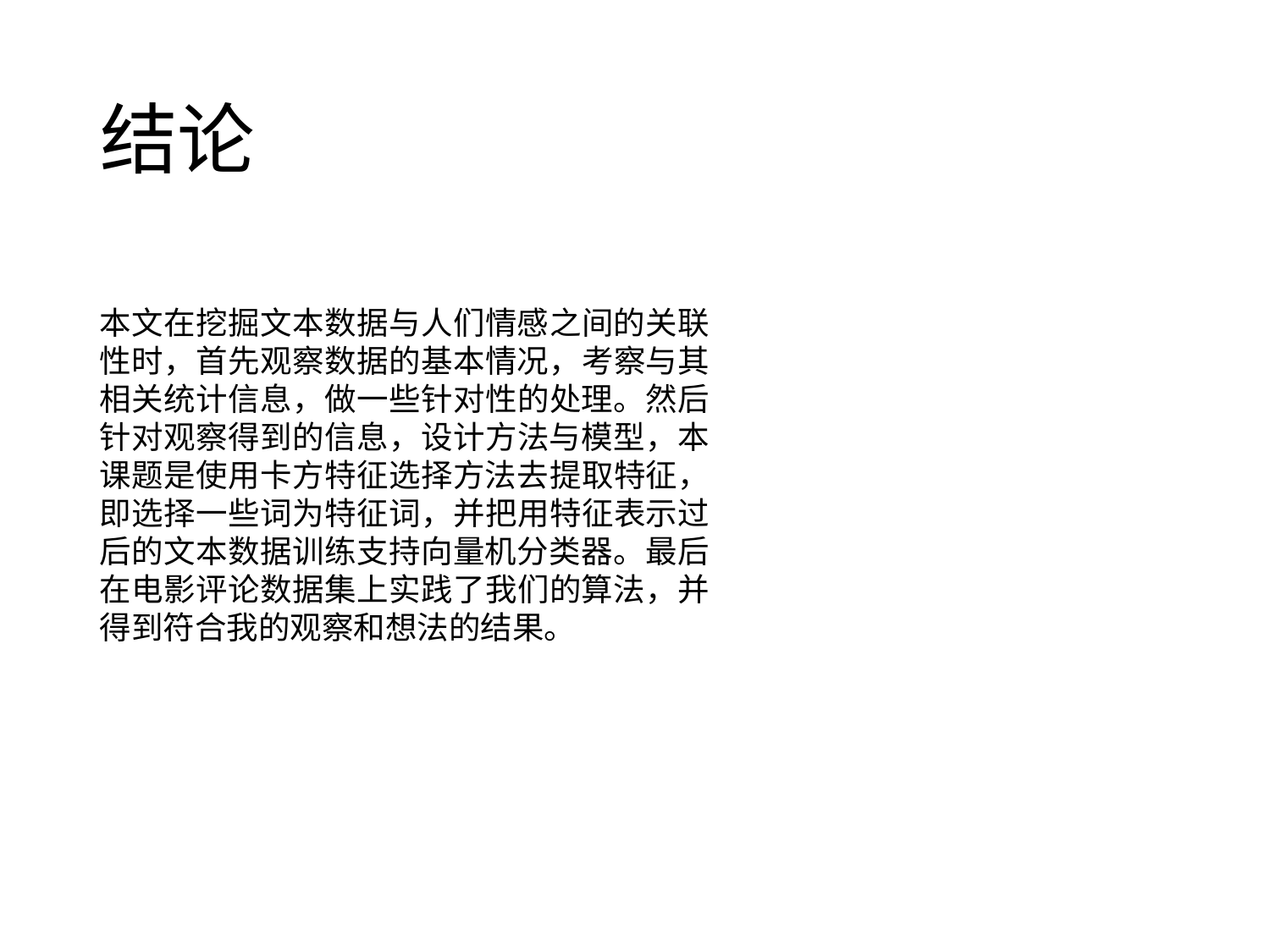

# 结论
本文在挖掘文本数据与人们情感之间的关联性时，首先观察数据的基本情况，考察与其相关统计信息，做一些针对性的处理。然后针对观察得到的信息，设计方法与模型，本课题是使用卡方特征选择方法去提取特征，即选择一些词为特征词，并把用特征表示过后的文本数据训练支持向量机分类器。最后在电影评论数据集上实践了我们的算法，并得到符合我的观察和想法的结果。